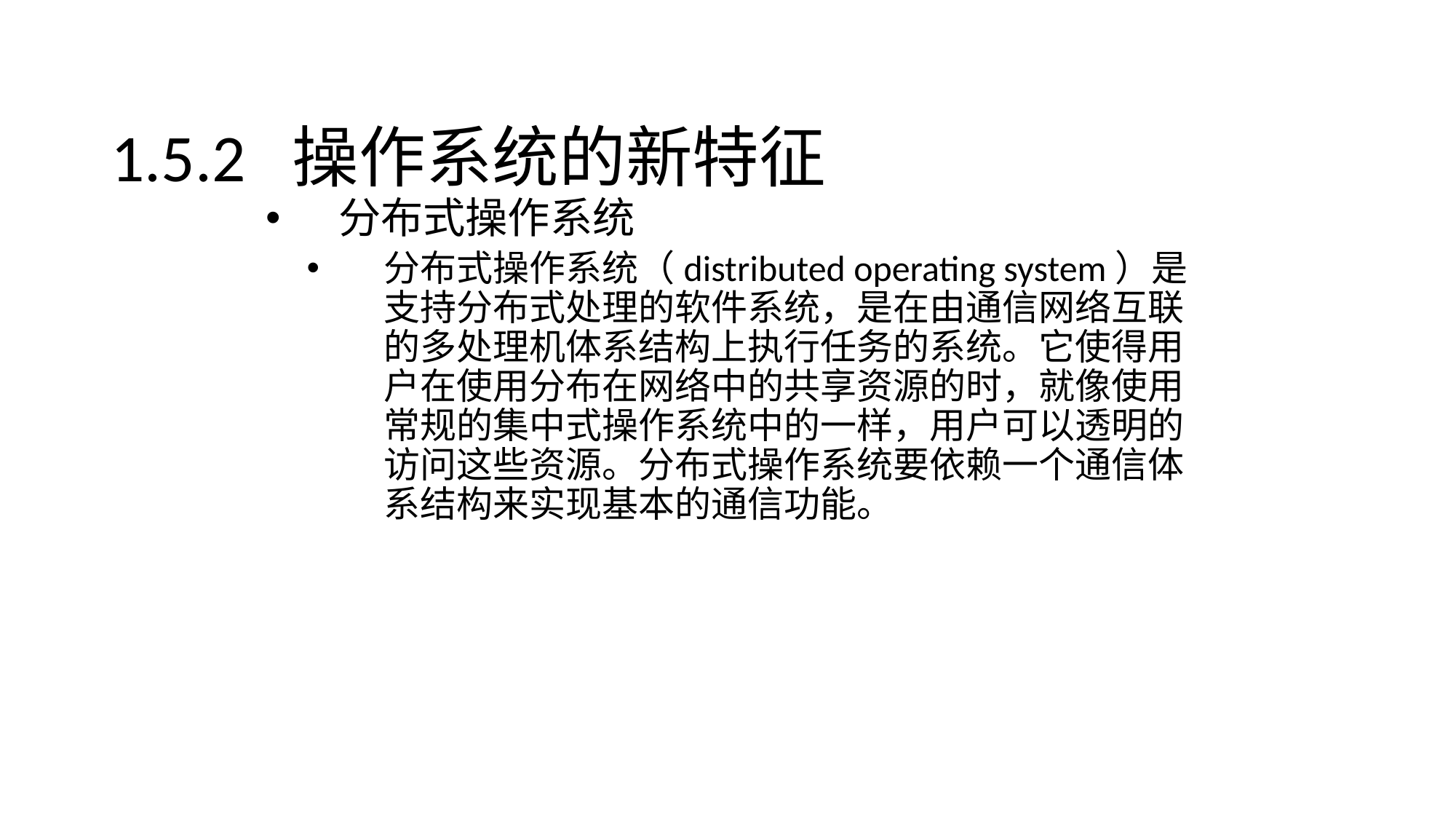

# 1.5.2  操作系统的新特征
分布式操作系统
分布式操作系统（distributed operating system）是支持分布式处理的软件系统，是在由通信网络互联的多处理机体系结构上执行任务的系统。它使得用户在使用分布在网络中的共享资源的时，就像使用常规的集中式操作系统中的一样，用户可以透明的访问这些资源。分布式操作系统要依赖一个通信体系结构来实现基本的通信功能。
9